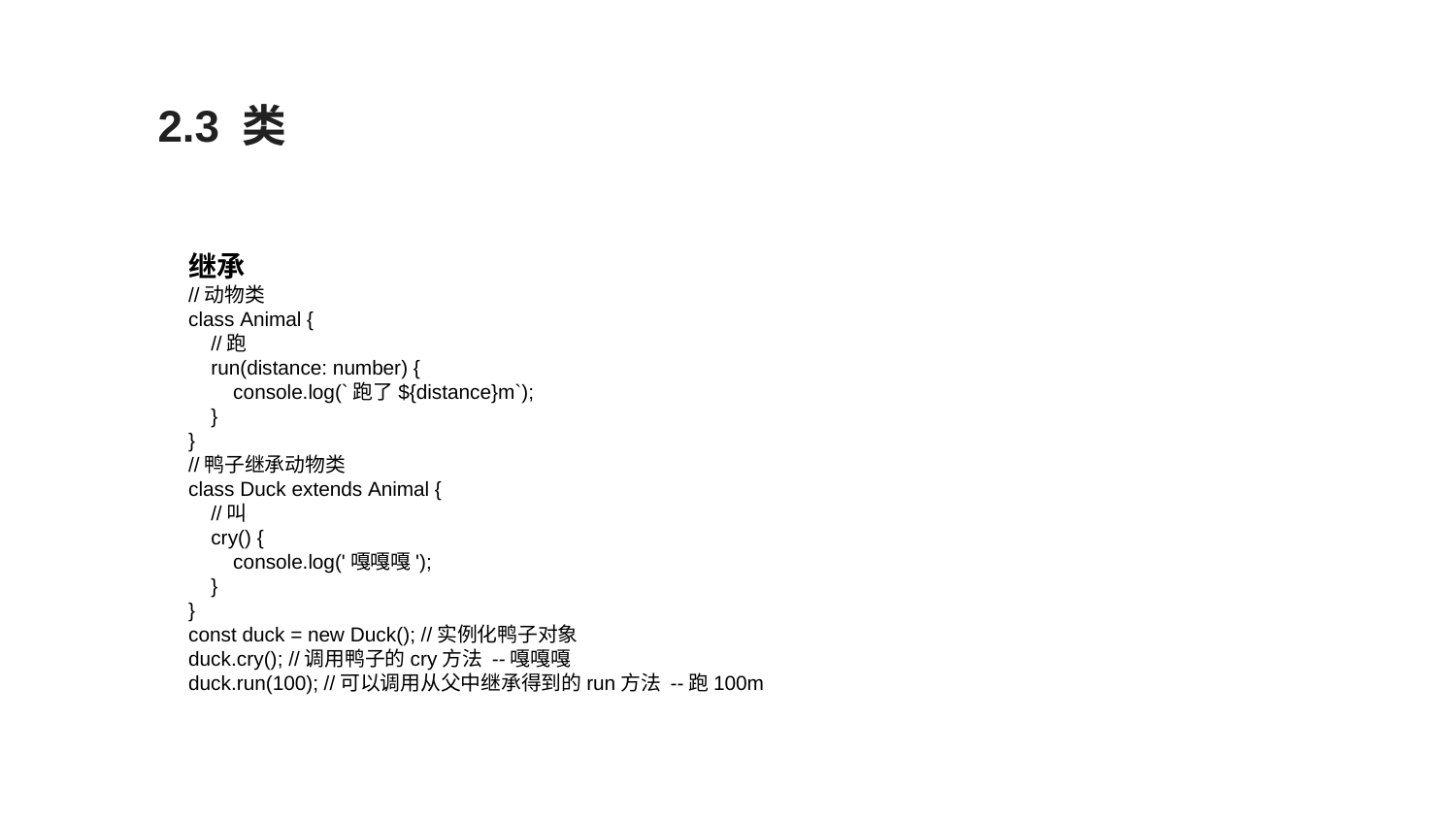

2.3 类
继承
//动物类
class Animal {
    //跑
    run(distance: number) {
        console.log(`跑了${distance}m`);
    }
}
//鸭子继承动物类
class Duck extends Animal {
    //叫
    cry() {
        console.log('嘎嘎嘎');
    }
}
const duck = new Duck(); //实例化鸭子对象
duck.cry(); //调用鸭子的cry方法 --嘎嘎嘎
duck.run(100); //可以调用从父中继承得到的run方法 --跑100m